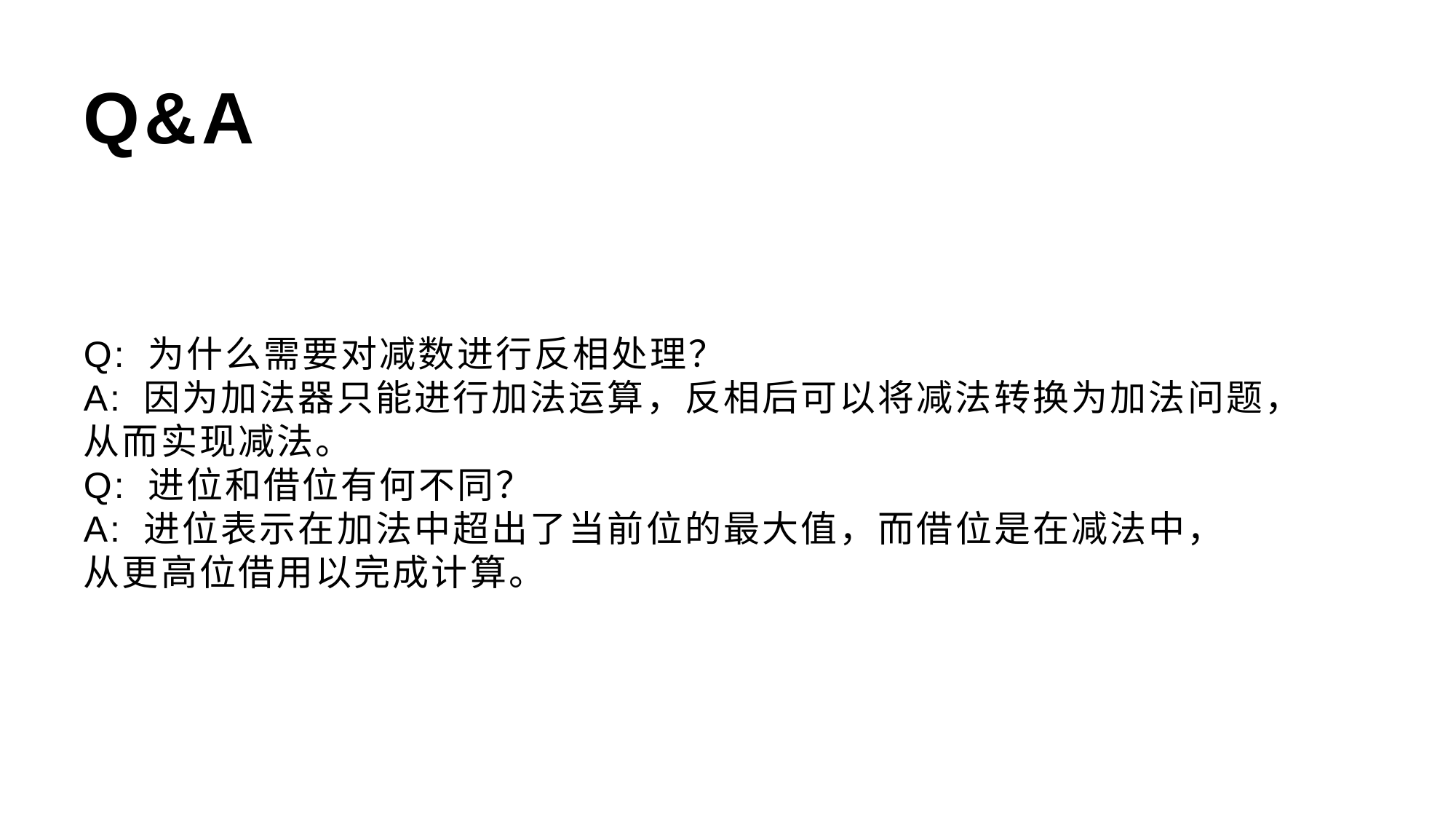

# Q&A
Q: 为什么需要对减数进行反相处理？
A: 因为加法器只能进行加法运算，反相后可以将减法转换为加法问题，
从而实现减法。
Q: 进位和借位有何不同？
A: 进位表示在加法中超出了当前位的最大值，而借位是在减法中，
从更高位借用以完成计算。